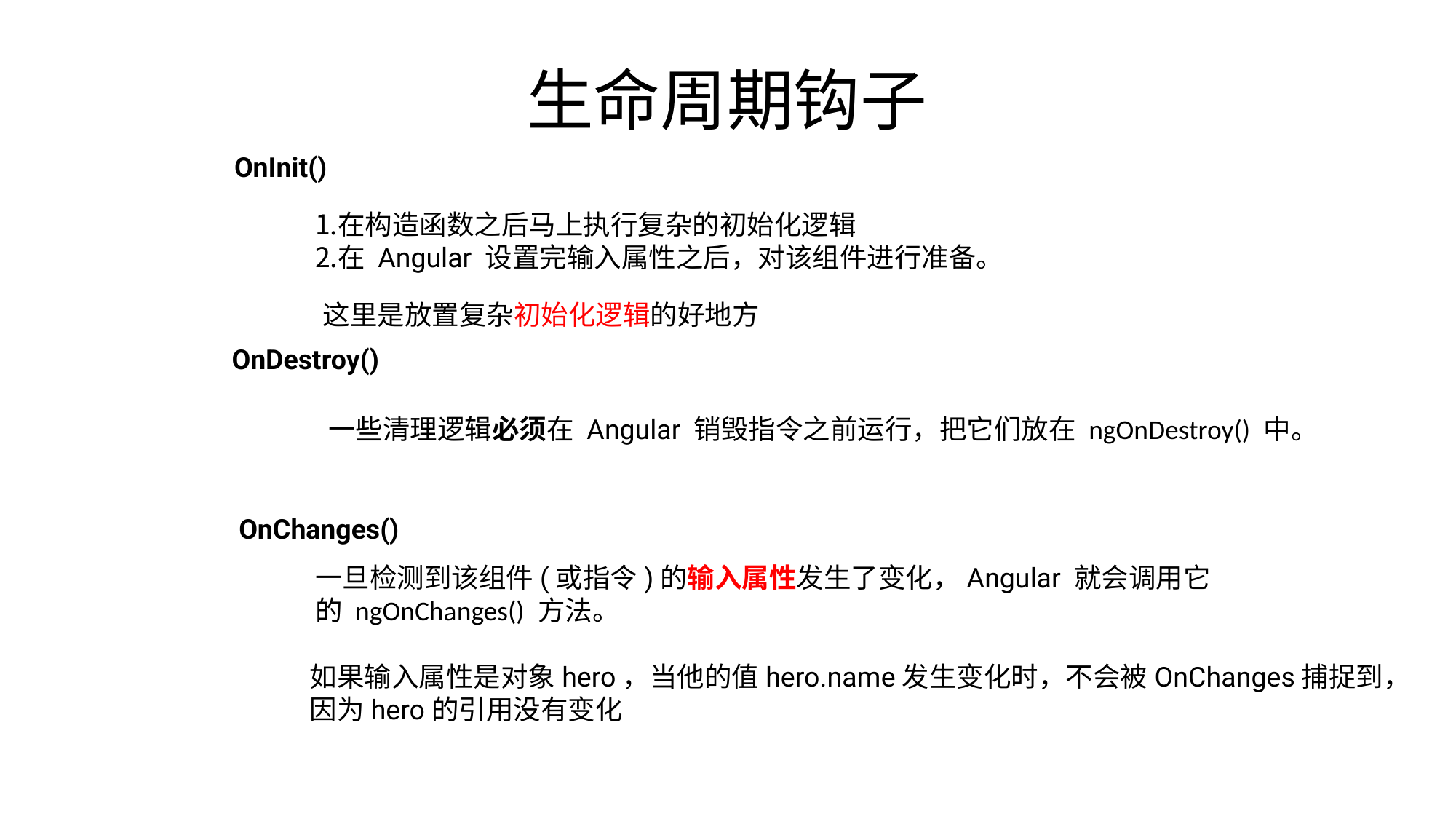

生命周期钩子
OnInit()
在构造函数之后马上执行复杂的初始化逻辑
在 Angular 设置完输入属性之后，对该组件进行准备。
这里是放置复杂初始化逻辑的好地方
OnDestroy()
一些清理逻辑必须在 Angular 销毁指令之前运行，把它们放在 ngOnDestroy() 中。
OnChanges()
一旦检测到该组件(或指令)的输入属性发生了变化，Angular 就会调用它的 ngOnChanges() 方法。
如果输入属性是对象hero，当他的值hero.name发生变化时，不会被OnChanges捕捉到，因为hero的引用没有变化